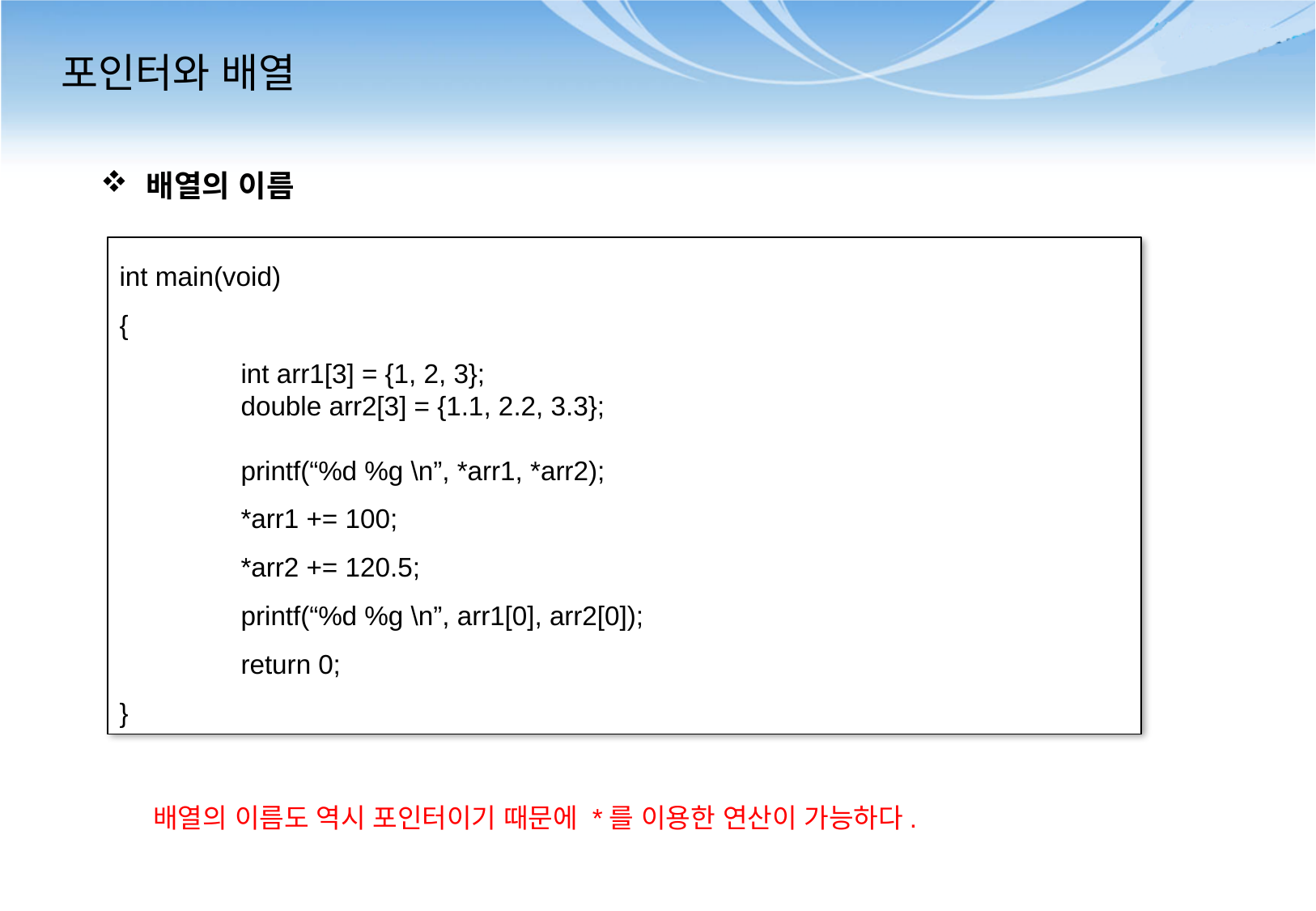

# 포인터와 배열
배열의 이름
int main(void)
{
	int arr1[3] = {1, 2, 3};
	double arr2[3] = {1.1, 2.2, 3.3};

	printf(“%d %g \n”, *arr1, *arr2);
	*arr1 += 100;
	*arr2 += 120.5;
	printf(“%d %g \n”, arr1[0], arr2[0]);
	return 0;
}
배열의 이름도 역시 포인터이기 때문에 *를 이용한 연산이 가능하다.